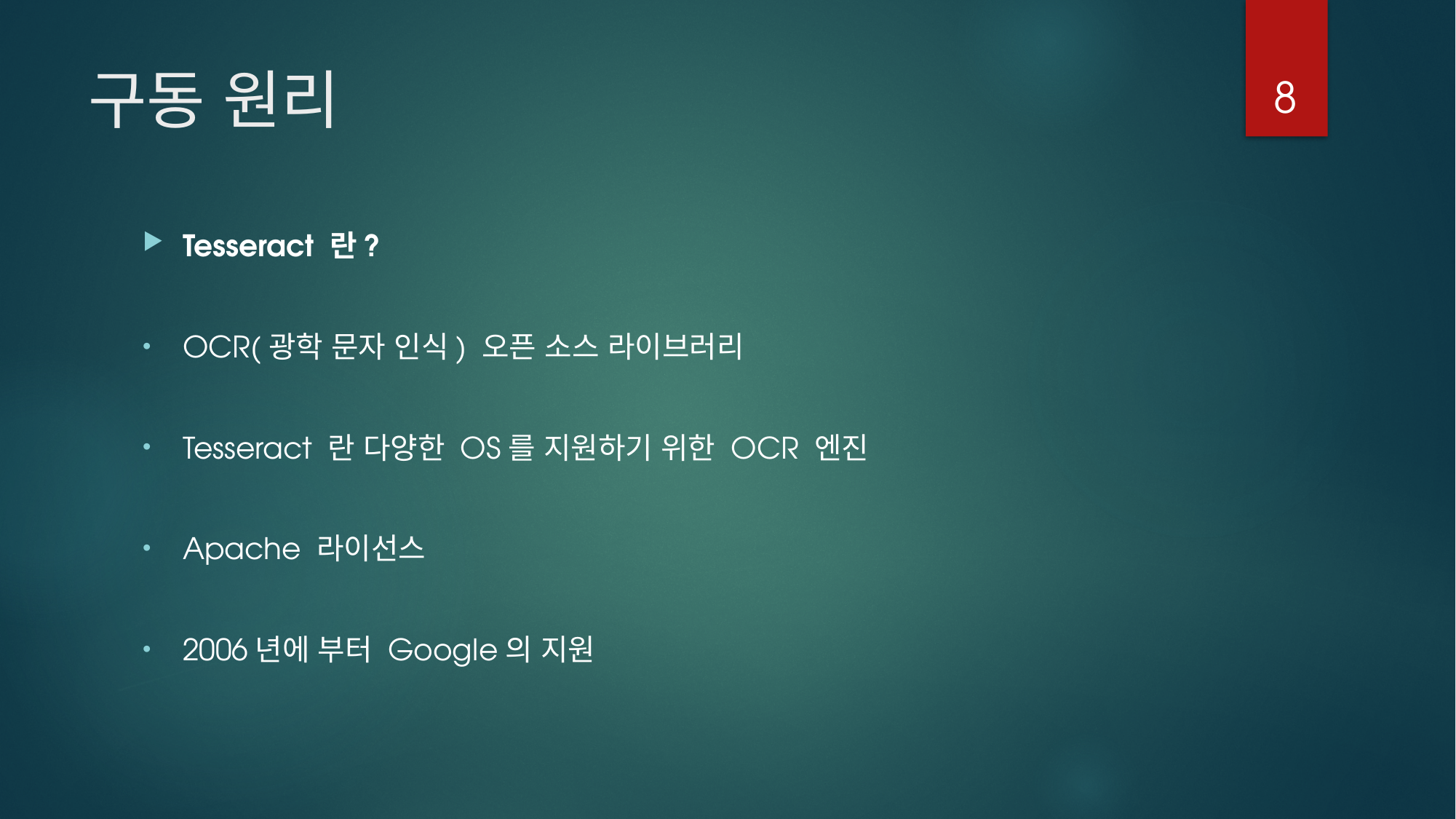

8
# 구동 원리
Tesseract 란?

OCR(광학 문자 인식) 오픈 소스 라이브러리

Tesseract 란 다양한 OS를 지원하기 위한 OCR 엔진

Apache 라이선스

2006년에 부터 Google의 지원